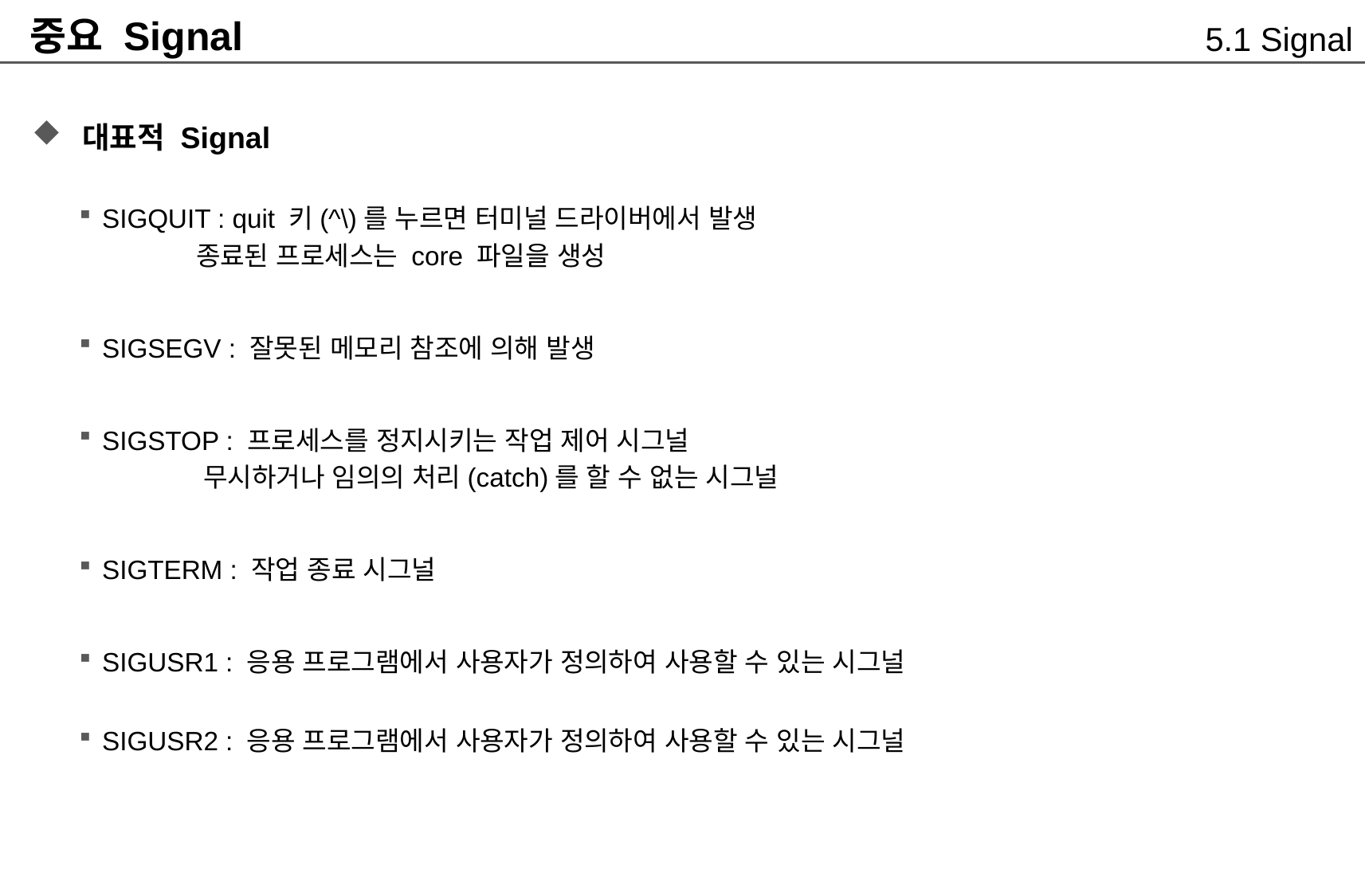

# 중요 Signal
5.1 Signal

 대표적 Signal

SIGQUIT : quit 키(^\)를 누르면 터미널 드라이버에서 발생
               종료된 프로세스는 core 파일을 생성

SIGSEGV : 잘못된 메모리 참조에 의해 발생

SIGSTOP : 프로세스를 정지시키는 작업 제어 시그널
                무시하거나 임의의 처리(catch)를 할 수 없는 시그널

SIGTERM : 작업 종료 시그널

SIGUSR1 : 응용 프로그램에서 사용자가 정의하여 사용할 수 있는 시그널

SIGUSR2 : 응용 프로그램에서 사용자가 정의하여 사용할 수 있는 시그널